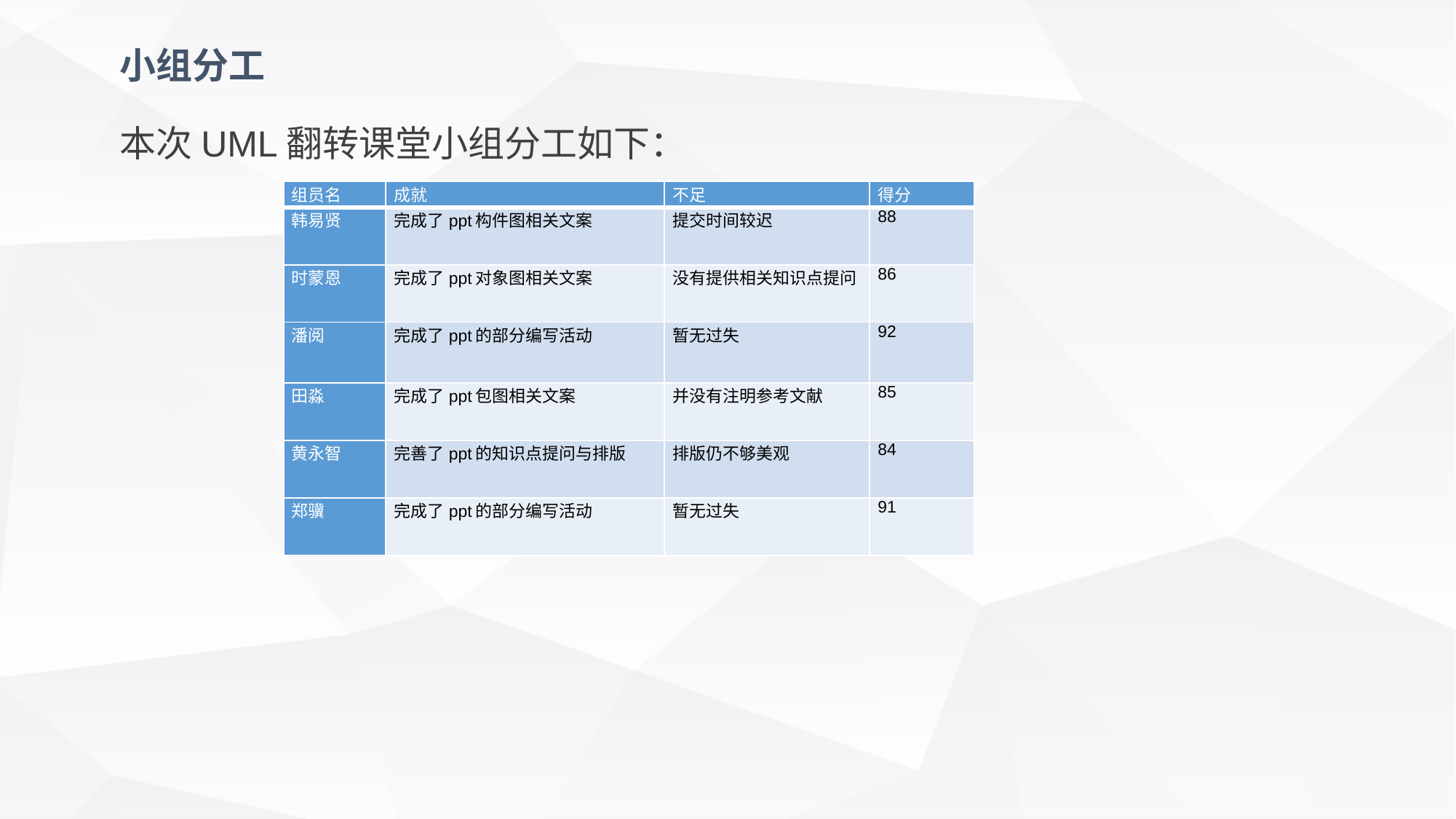

小组分工
本次UML翻转课堂小组分工如下：

| 组员名 | 成就 | 不足 | 得分 |
| --- | --- | --- | --- |
| 韩易贤 | 完成了ppt构件图相关文案 | 提交时间较迟 | 88 |
| 时蒙恩 | 完成了ppt对象图相关文案 | 没有提供相关知识点提问 | 86 |
| 潘阅 | 完成了ppt的部分编写活动 | 暂无过失 | 92 |
| 田淼 | 完成了ppt包图相关文案 | 并没有注明参考文献 | 85 |
| 黄永智 | 完善了ppt的知识点提问与排版 | 排版仍不够美观 | 84 |
| 郑骥 | 完成了ppt的部分编写活动 | 暂无过失 | 91 |